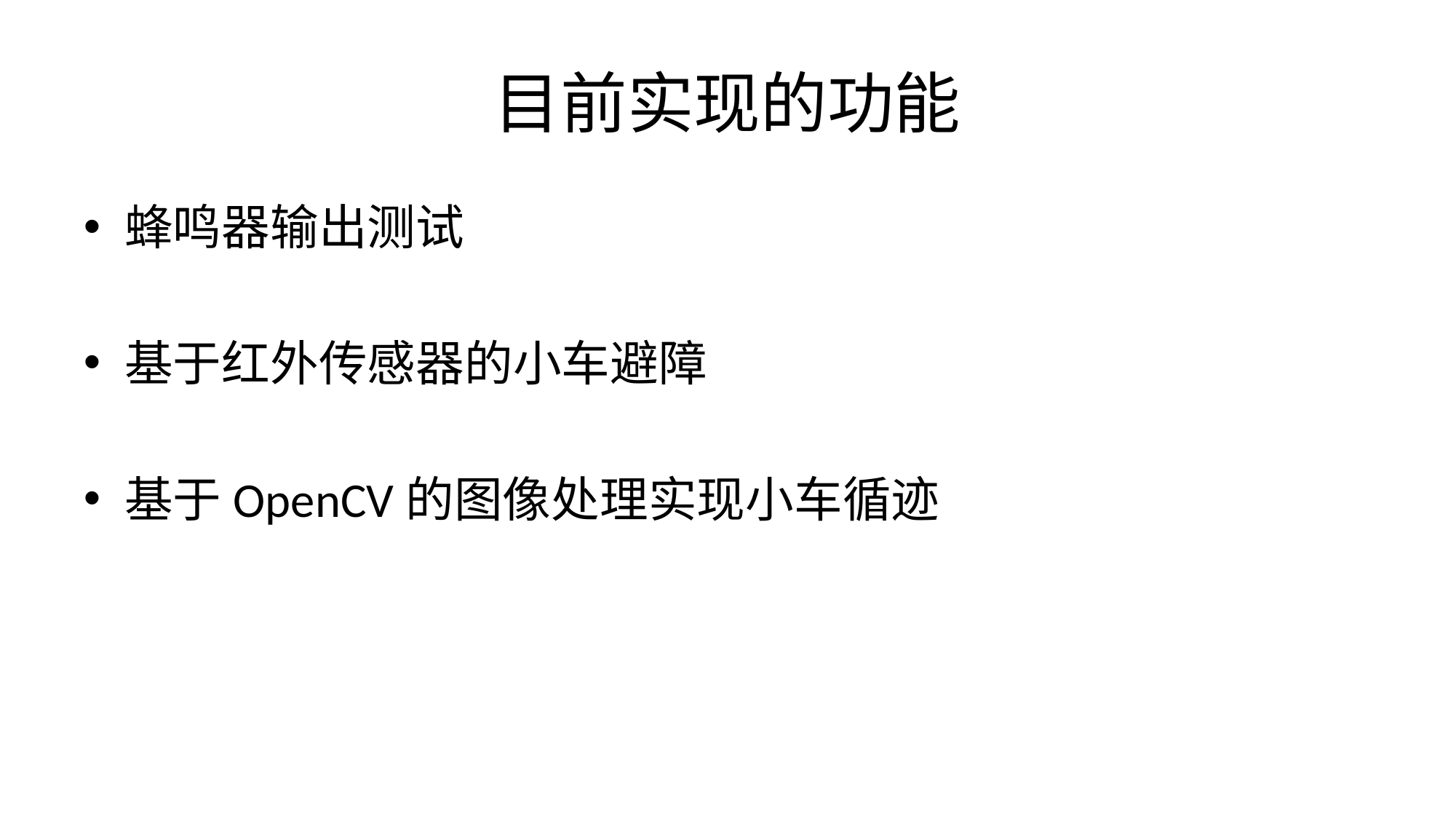

# 目前实现的功能
蜂鸣器输出测试

基于红外传感器的小车避障

基于OpenCV的图像处理实现小车循迹